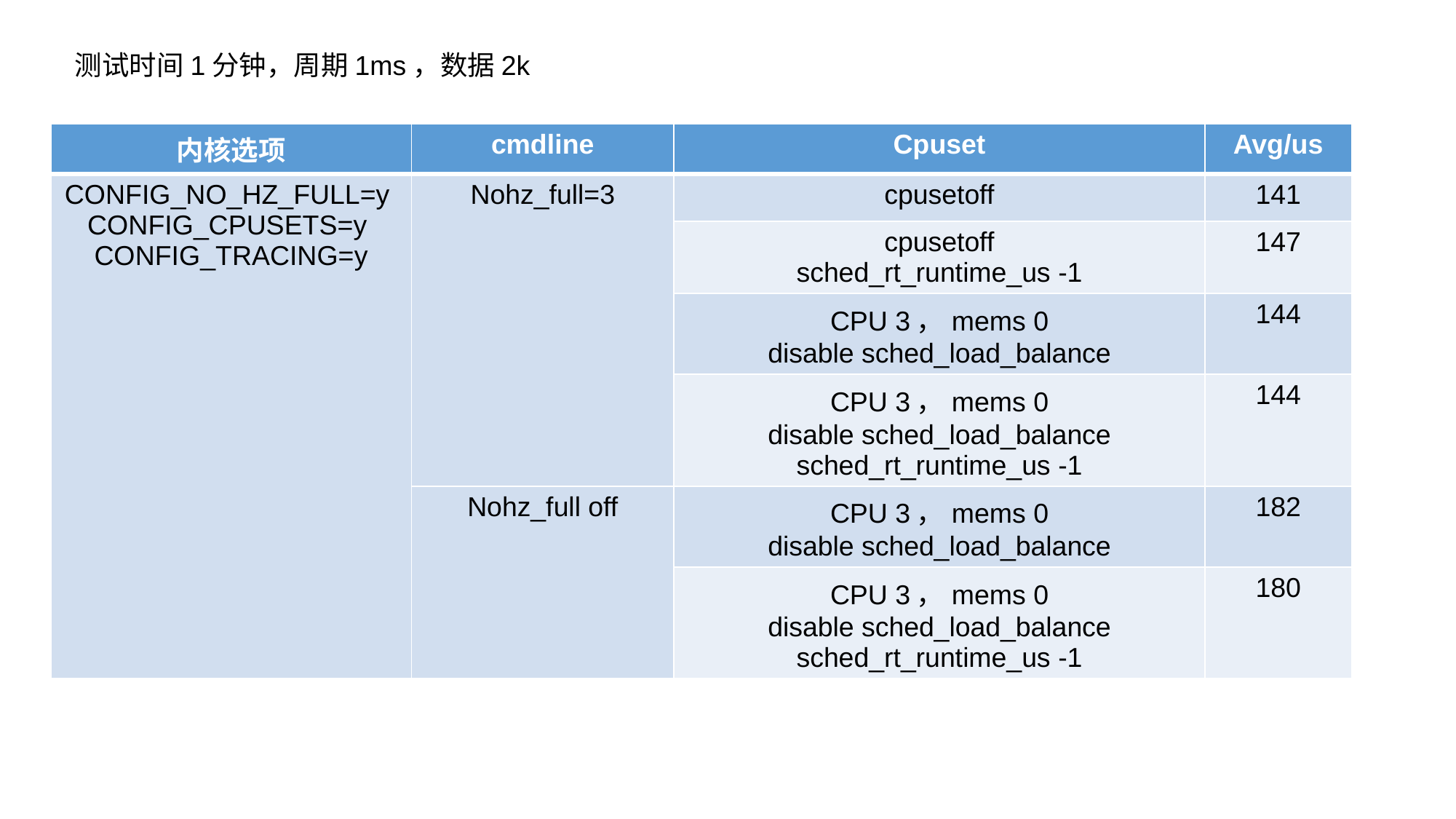

测试时间1分钟，周期1ms，数据2k
| 内核选项 | cmdline | Cpuset | Avg/us |
| --- | --- | --- | --- |
| CONFIG\_NO\_HZ\_FULL=y CONFIG\_CPUSETS=y CONFIG\_TRACING=y | Nohz\_full=3 | cpusetoff | 141 |
|  |  | cpusetoff sched\_rt\_runtime\_us -1 | 147 |
|  |  | CPU 3，mems 0 disable sched\_load\_balance | 144 |
|  |  | CPU 3，mems 0 disable sched\_load\_balance sched\_rt\_runtime\_us -1 | 144 |
|  | Nohz\_full off | CPU 3，mems 0 disable sched\_load\_balance | 182 |
|  |  | CPU 3，mems 0 disable sched\_load\_balance sched\_rt\_runtime\_us -1 | 180 |